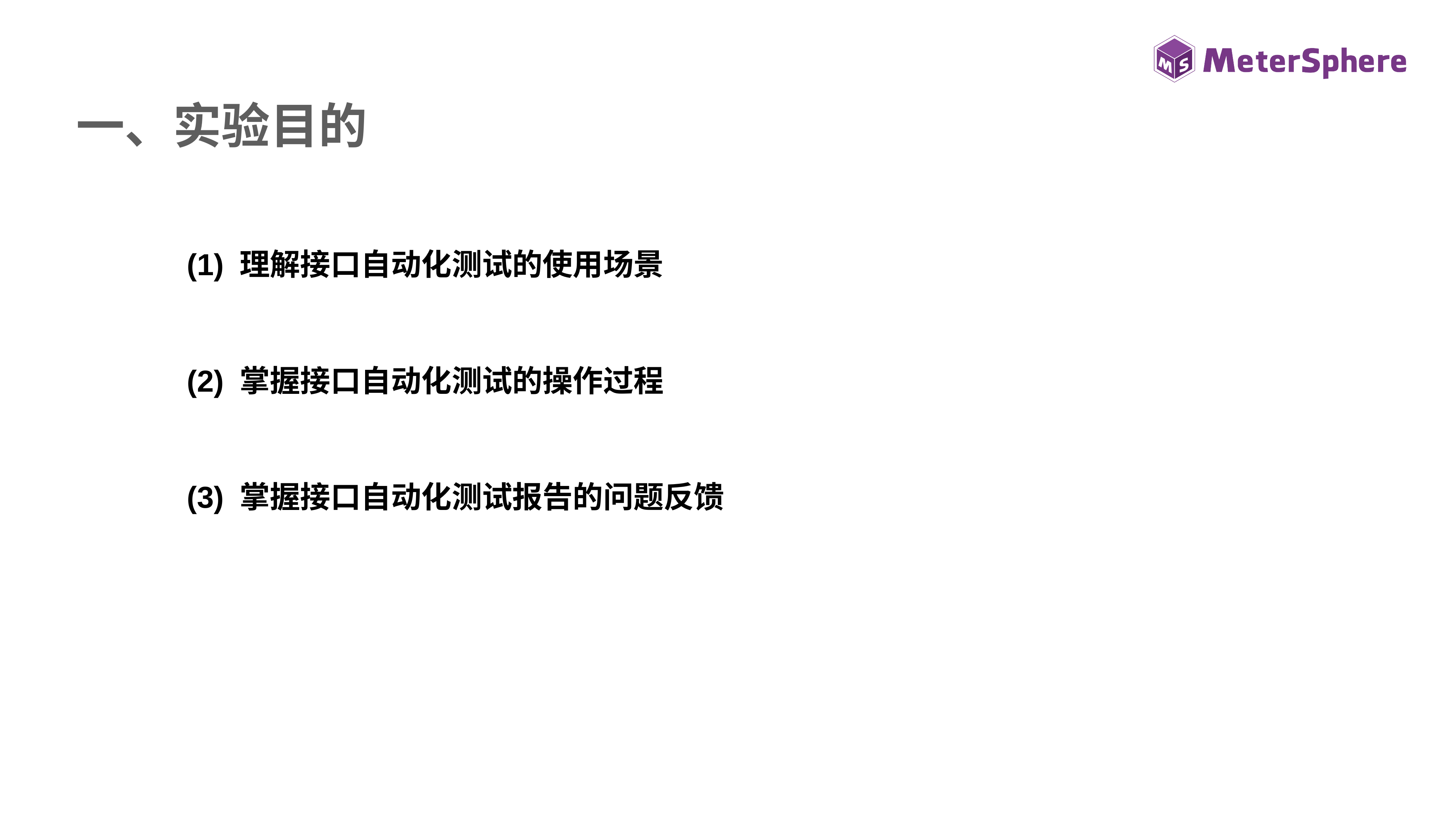

一、实验目的
(1) 理解接口自动化测试的使用场景

(2) 掌握接口自动化测试的操作过程

(3) 掌握接口自动化测试报告的问题反馈